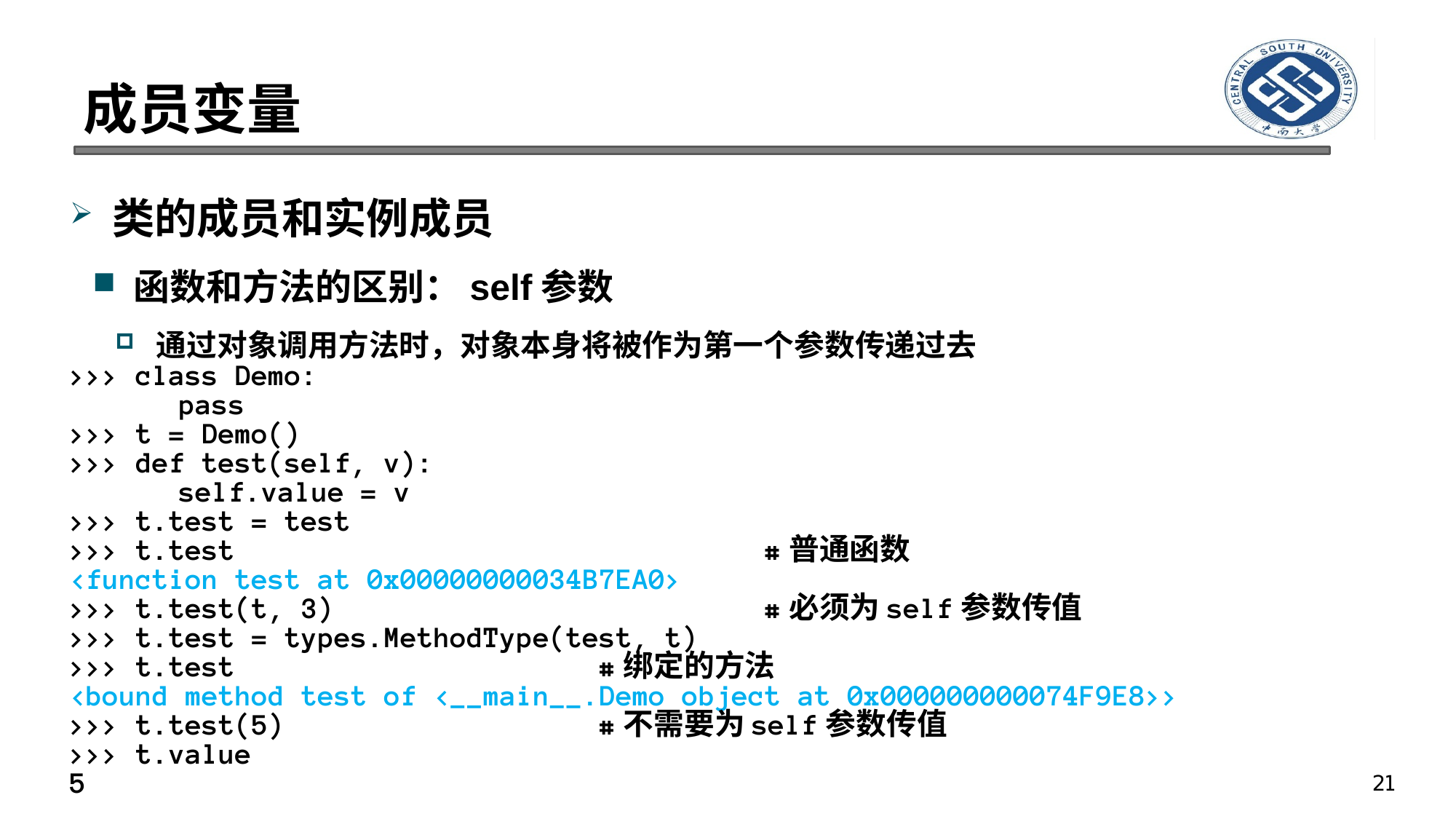

# 成员变量
类的成员和实例成员
函数和方法的区别：self参数
通过对象调用方法时，对象本身将被作为第一个参数传递过去
>>> class Demo:
		pass
>>> t = Demo()
>>> def test(self, v):
		self.value = v
>>> t.test = test
>>> t.test                                #普通函数
<function test at 0x00000000034B7EA0>
>>> t.test(t, 3)                          #必须为self参数传值
>>> t.test = types.MethodType(test, t)
>>> t.test                      #绑定的方法
<bound method test of <__main__.Demo object at 0x000000000074F9E8>>
>>> t.test(5)                   #不需要为self参数传值
>>> t.value
5

21